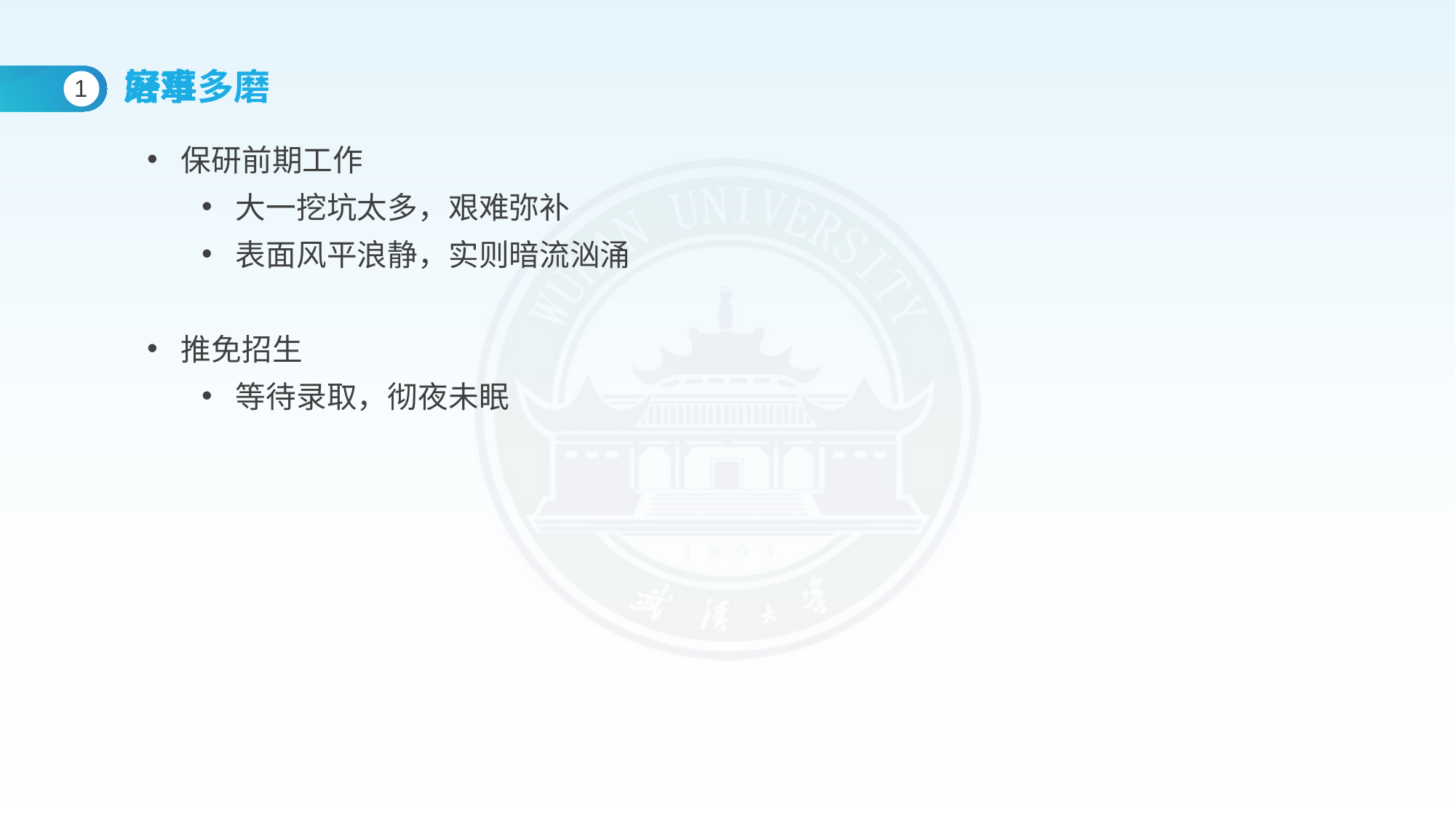

磨难
好事多磨
1
保研前期工作
大一挖坑太多，艰难弥补
表面风平浪静，实则暗流汹涌

推免招生
等待录取，彻夜未眠